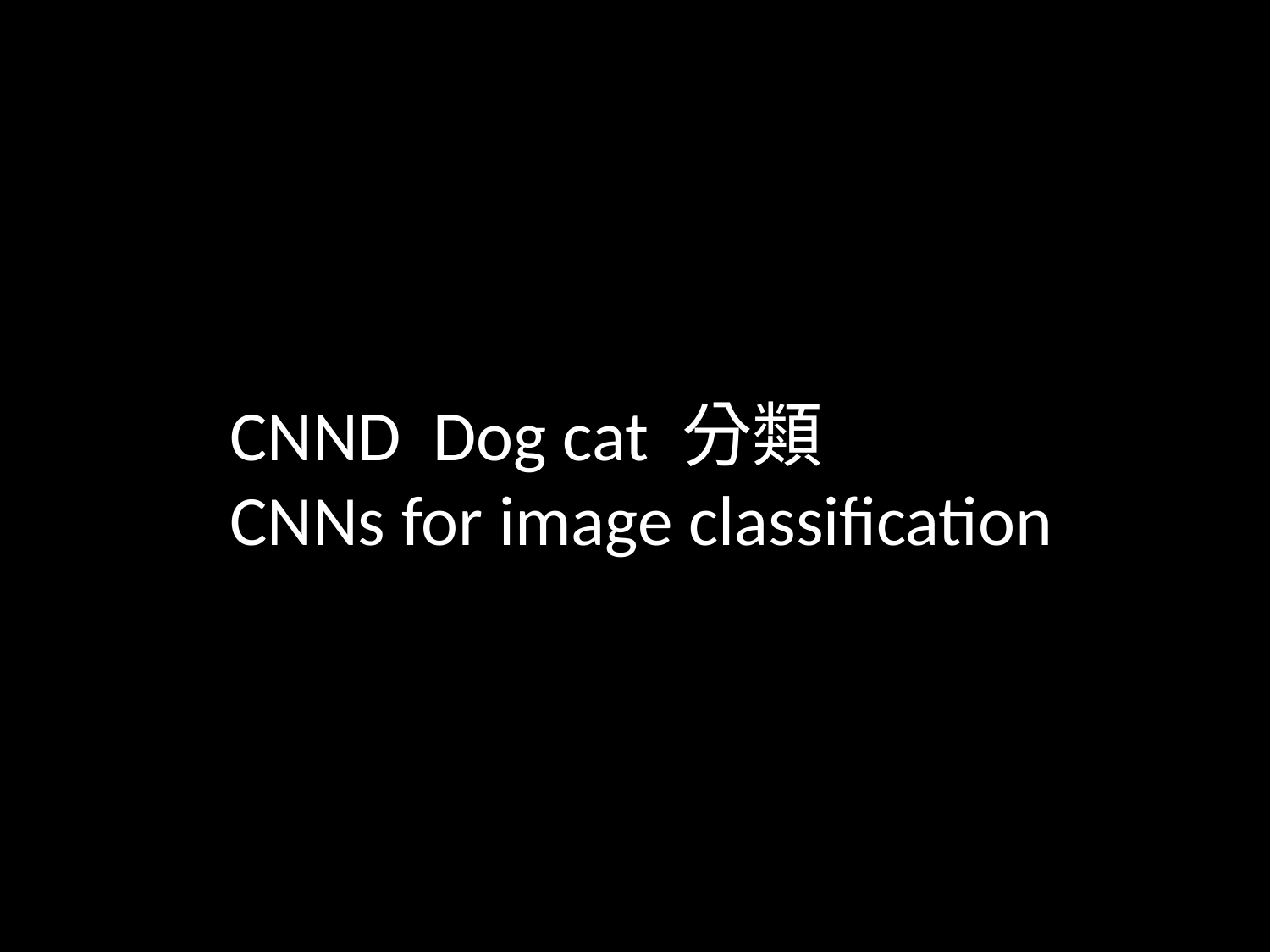

CNND  Dog cat 分類
CNNs for image classification